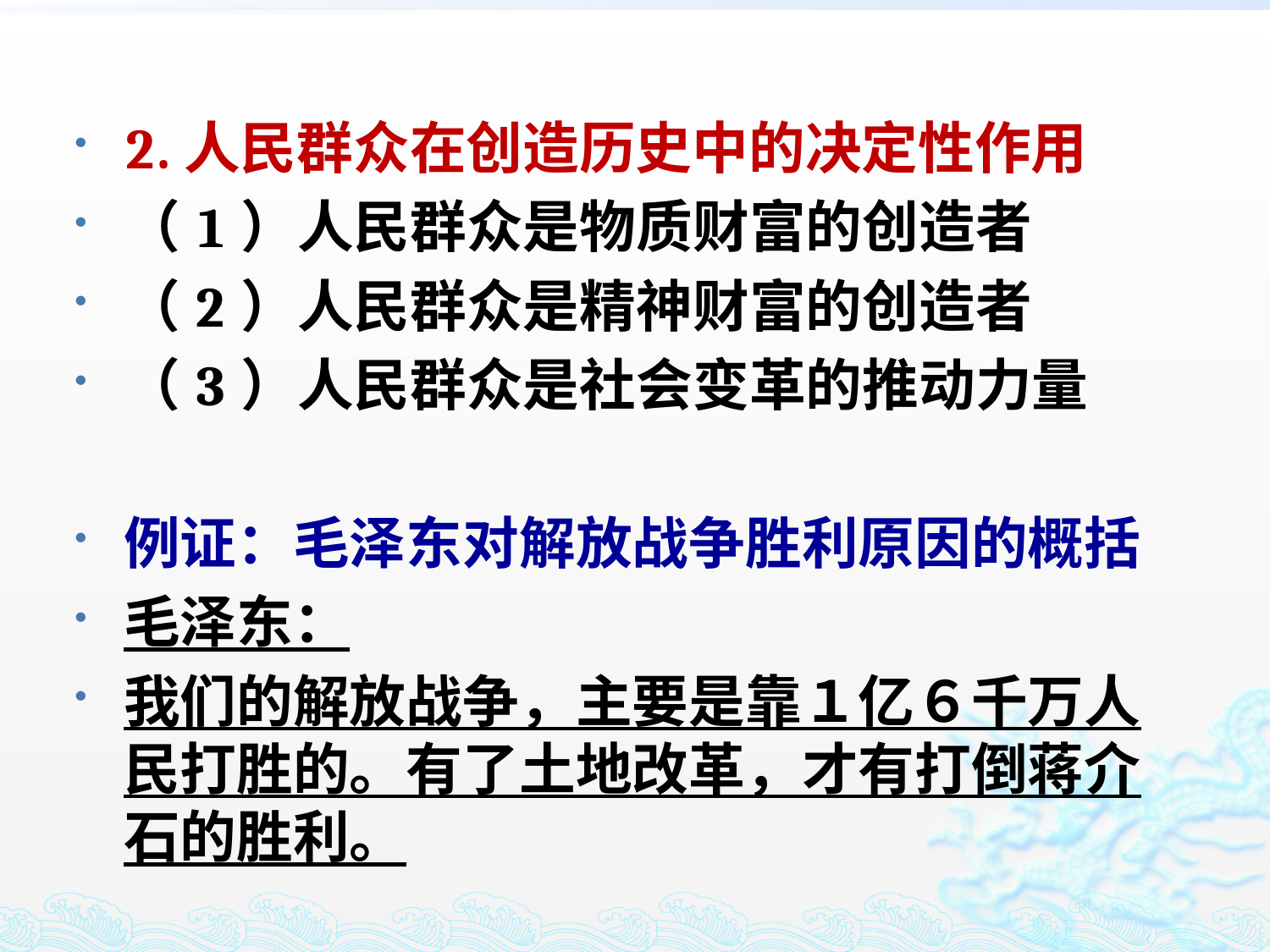

2.人民群众在创造历史中的决定性作用
（1）人民群众是物质财富的创造者
（2）人民群众是精神财富的创造者
（3）人民群众是社会变革的推动力量

例证：毛泽东对解放战争胜利原因的概括
毛泽东：
我们的解放战争，主要是靠１亿６千万人民打胜的。有了土地改革，才有打倒蒋介石的胜利。